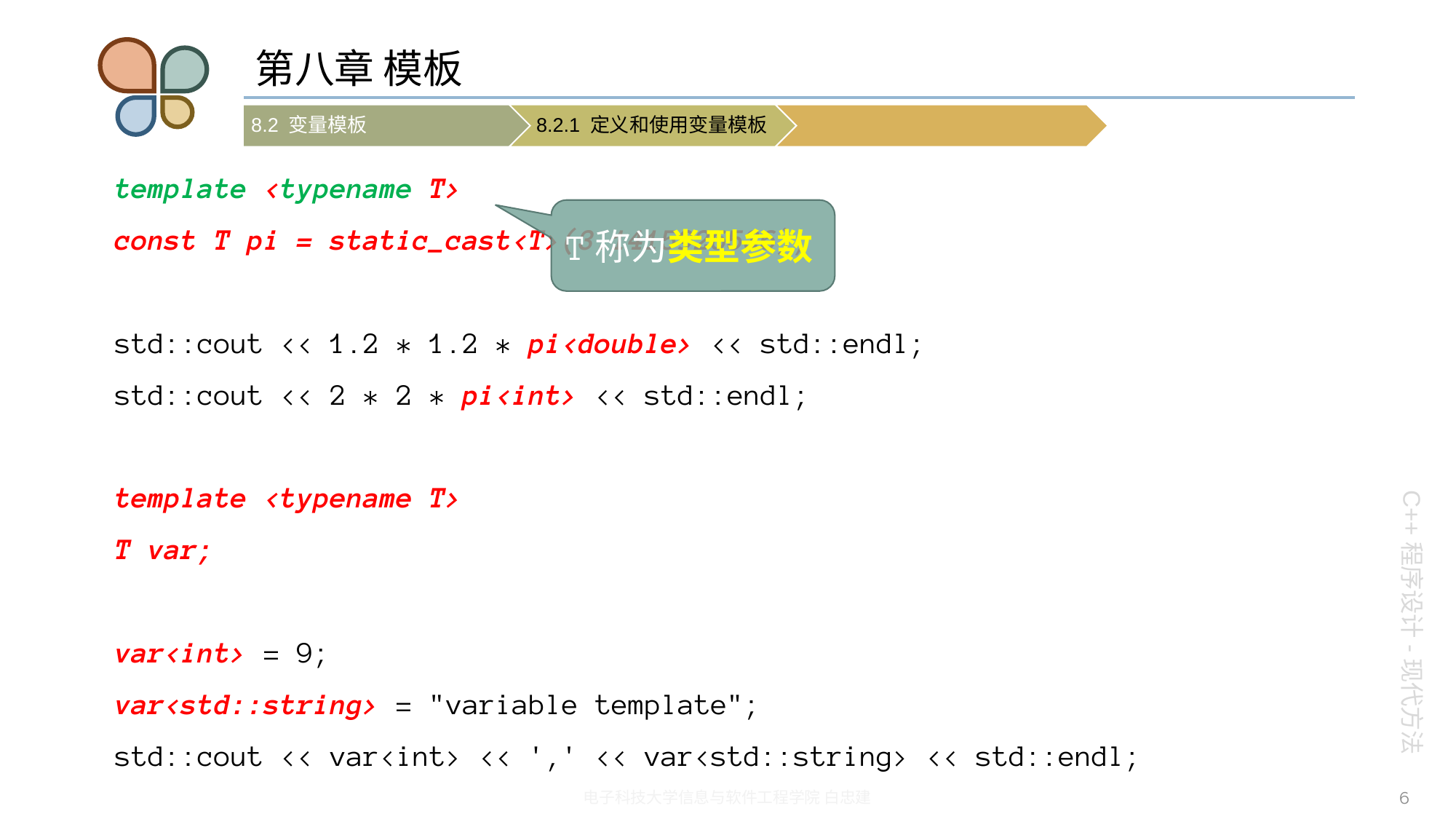

# 第八章 模板
8.2 变量模板
8.2.1 定义和使用变量模板

template <typename T>
const T pi = static_cast<T>(3.1415926536);

std::cout << 1.2 * 1.2 * pi<double> << std::endl;
std::cout << 2 * 2 * pi<int> << std::endl;

template <typename T>
T var;

var<int> = 9;
var<std::string> = "variable template";
std::cout << var<int> << ',' << var<std::string> << std::endl;

T称为类型参数
6